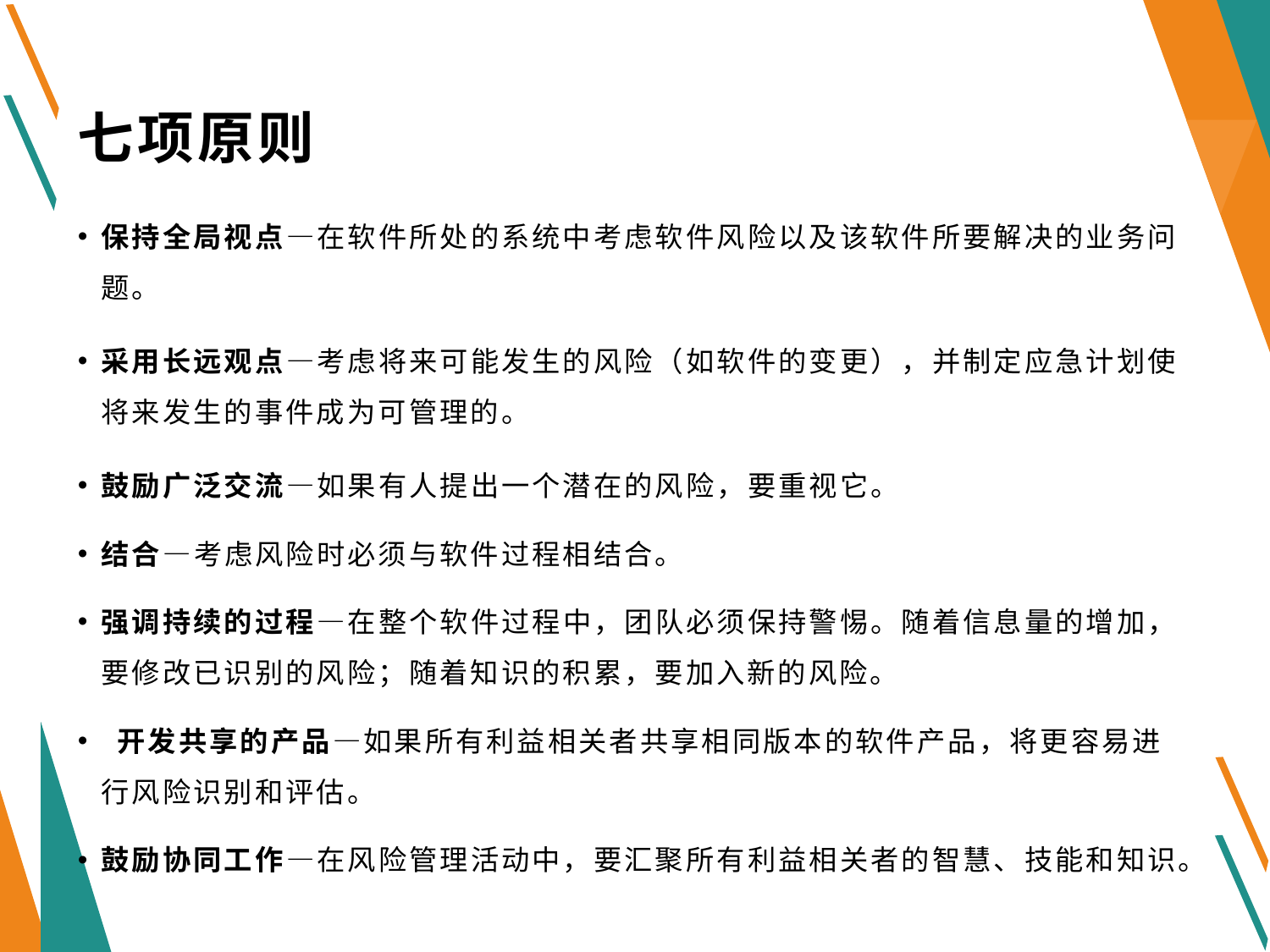

# 七项原则
保持全局视点—在软件所处的系统中考虑软件风险以及该软件所要解决的业务问题。
采用长远观点—考虑将来可能发生的风险（如软件的变更），并制定应急计划使将来发生的事件成为可管理的。
鼓励广泛交流—如果有人提出一个潜在的风险，要重视它。
结合—考虑风险时必须与软件过程相结合。
强调持续的过程—在整个软件过程中，团队必须保持警惕。随着信息量的增加，要修改已识别的风险；随着知识的积累，要加入新的风险。
 开发共享的产品—如果所有利益相关者共享相同版本的软件产品，将更容易进行风险识别和评估。
鼓励协同工作—在风险管理活动中，要汇聚所有利益相关者的智慧、技能和知识。
4